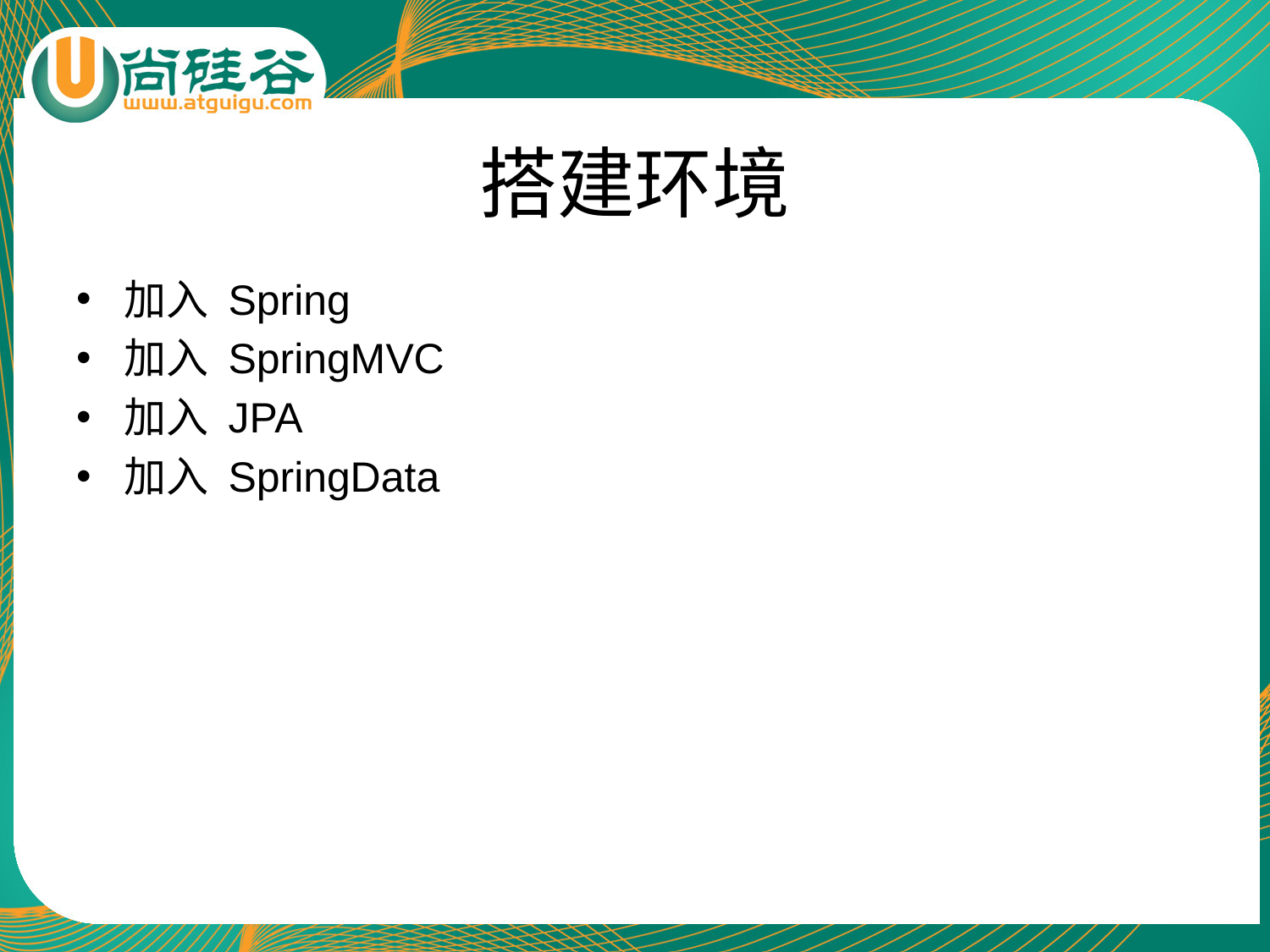

# 搭建环境
加入 Spring
加入 SpringMVC
加入 JPA
加入 SpringData